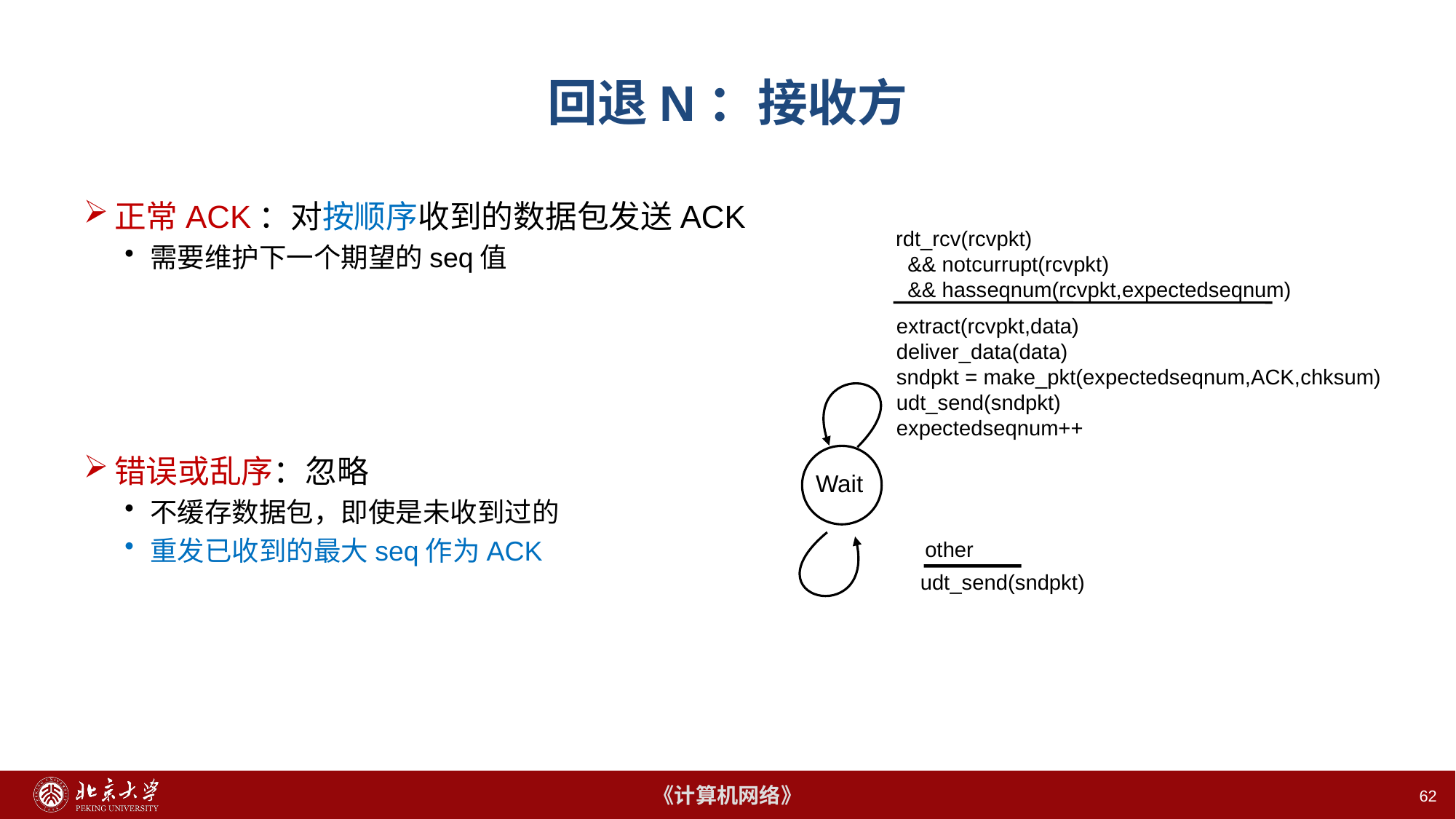

# 回退N：接收方
正常ACK：对按顺序收到的数据包发送ACK
需要维护下一个期望的seq值

错误或乱序：忽略
不缓存数据包，即使是未收到过的
重发已收到的最大seq作为ACK
rdt_rcv(rcvpkt)
  && notcurrupt(rcvpkt)
  && hasseqnum(rcvpkt,expectedseqnum)

extract(rcvpkt,data)
deliver_data(data)
sndpkt = make_pkt(expectedseqnum,ACK,chksum)
udt_send(sndpkt)
expectedseqnum++

Wait

other

udt_send(sndpkt)

62